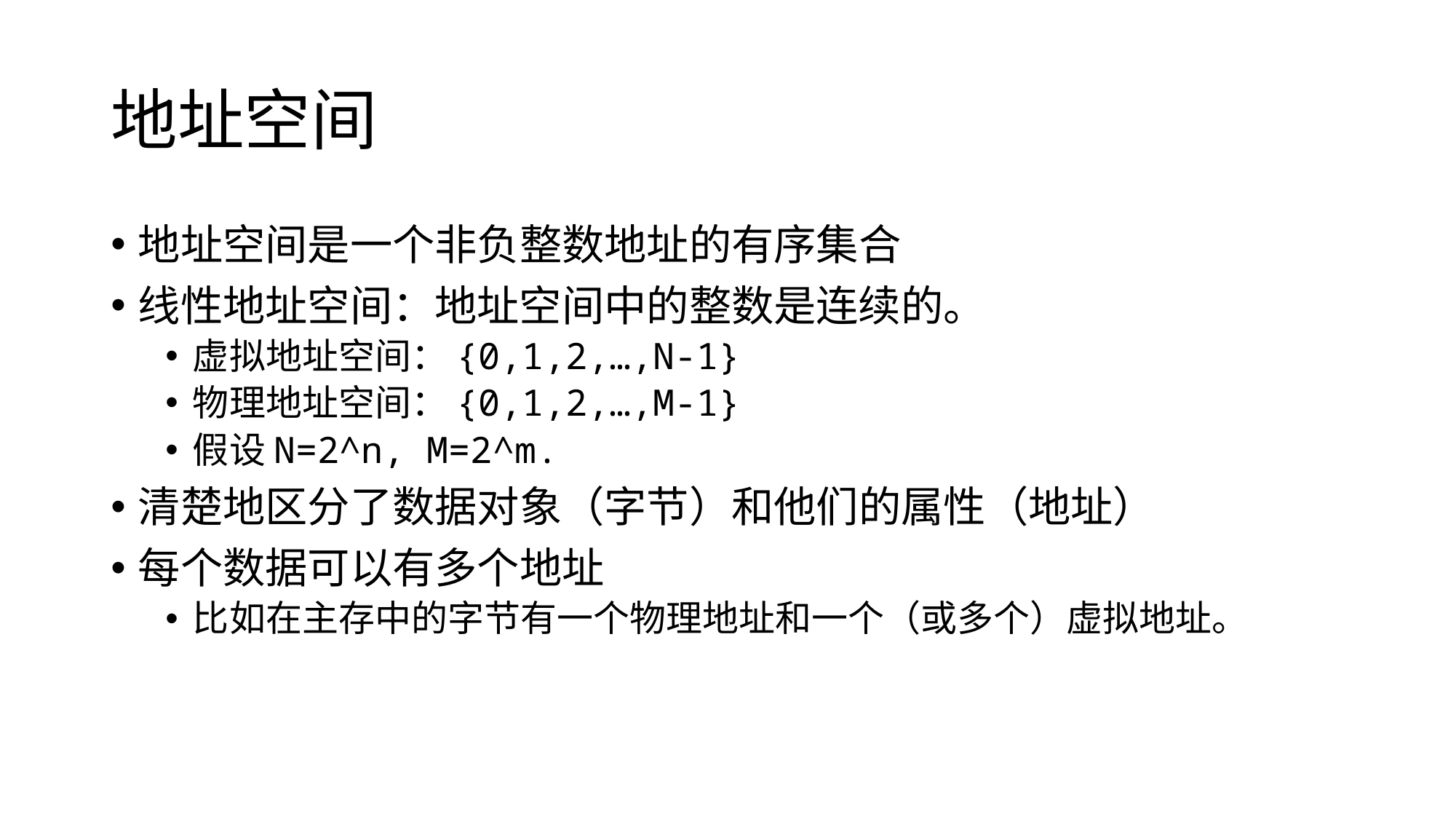

# 地址空间
地址空间是一个非负整数地址的有序集合
线性地址空间：地址空间中的整数是连续的。
虚拟地址空间：{0,1,2,…,N-1}
物理地址空间：{0,1,2,…,M-1}
假设N=2^n, M=2^m.
清楚地区分了数据对象（字节）和他们的属性（地址）
每个数据可以有多个地址
比如在主存中的字节有一个物理地址和一个（或多个）虚拟地址。